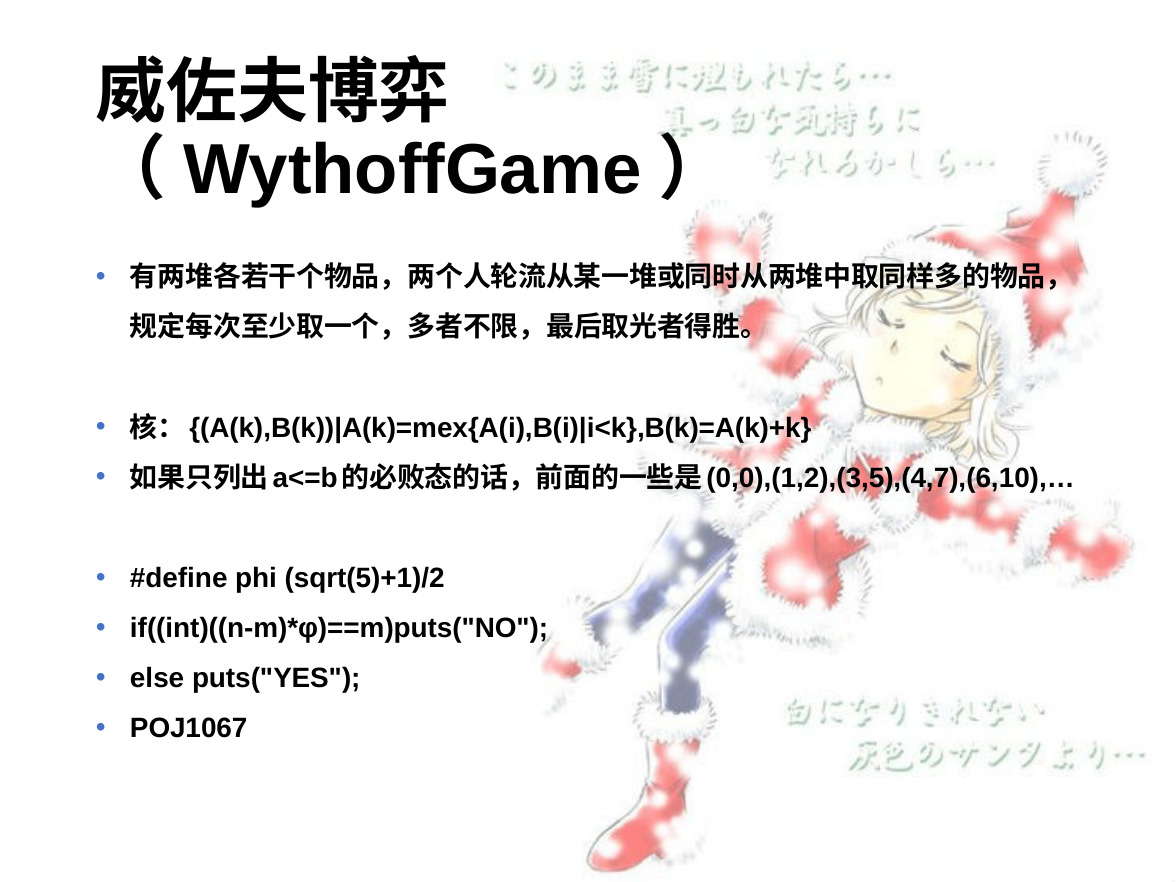

# 威佐夫博弈（WythoffGame）
有两堆各若干个物品，两个人轮流从某一堆或同时从两堆中取同样多的物品，规定每次至少取一个，多者不限，最后取光者得胜。

核：{(A(k),B(k))|A(k)=mex{A(i),B(i)|i<k},B(k)=A(k)+k}
如果只列出a<=b的必败态的话，前面的一些是(0,0),(1,2),(3,5),(4,7),(6,10),…

#define phi (sqrt(5)+1)/2
if((int)((n-m)*φ)==m)puts("NO");
else puts("YES");
POJ1067